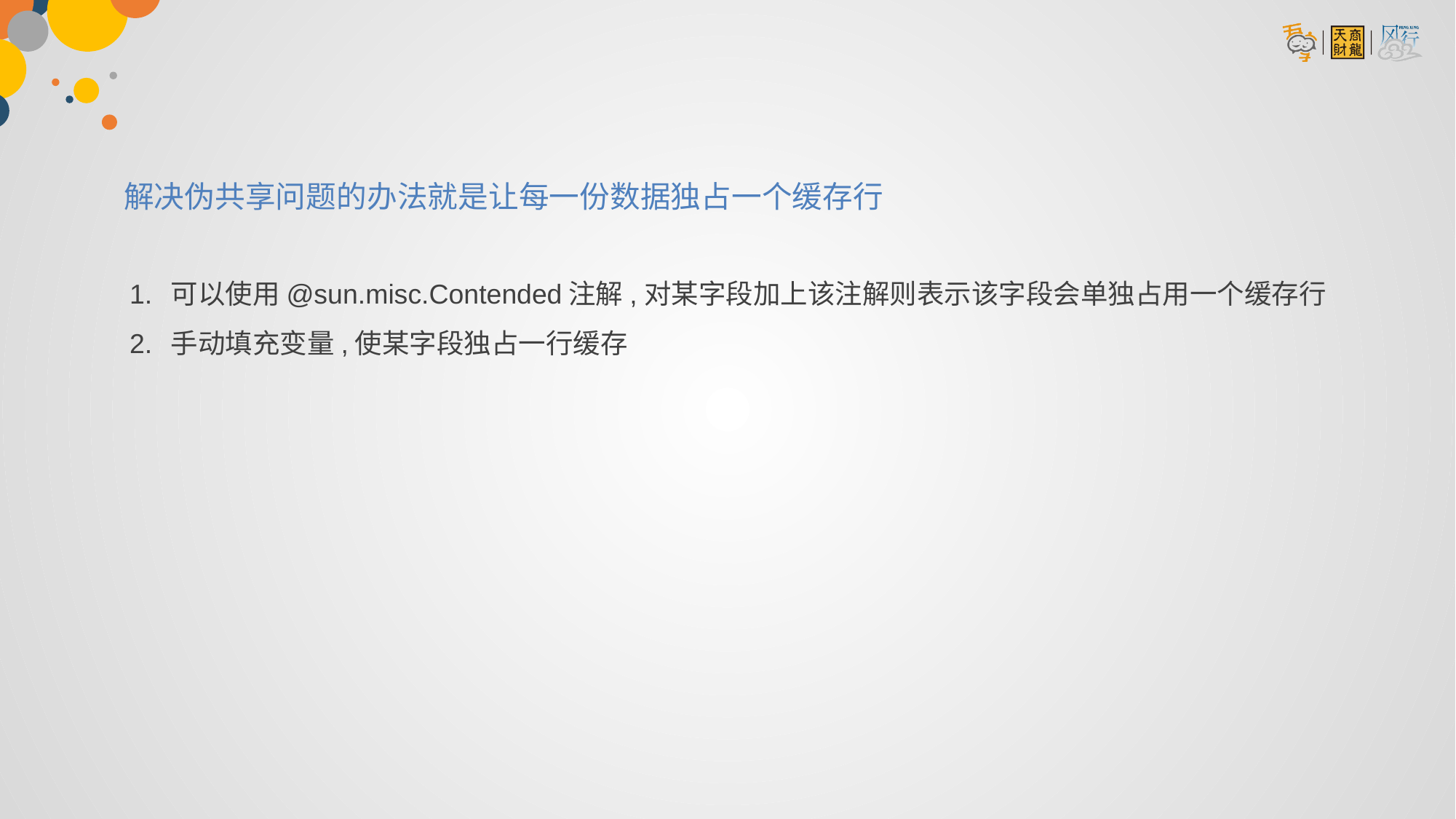

解决伪共享问题的办法就是让每一份数据独占一个缓存行
可以使用@sun.misc.Contended注解,对某字段加上该注解则表示该字段会单独占用一个缓存行
手动填充变量,使某字段独占一行缓存